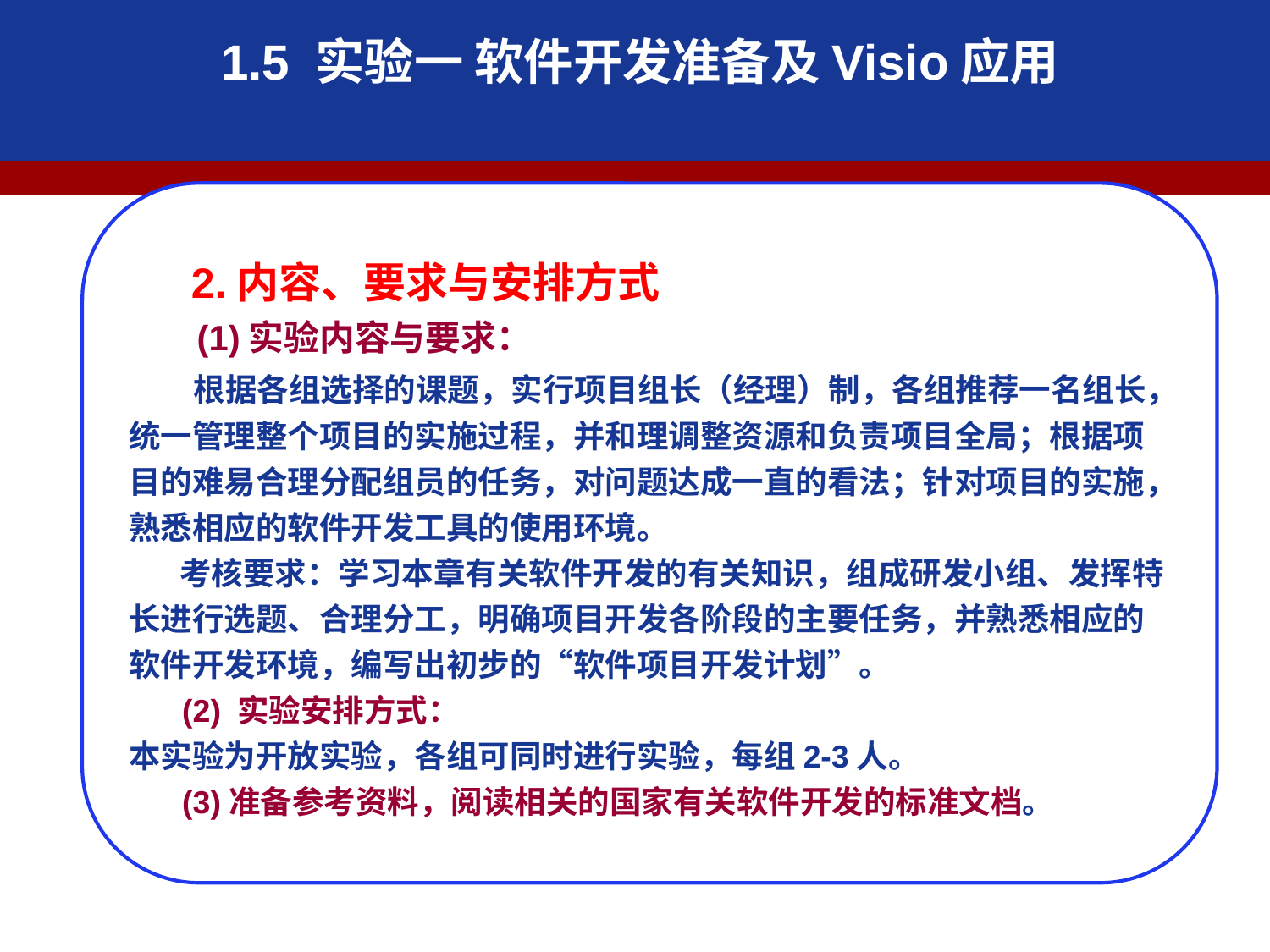

1.5 实验一 软件开发准备及Visio应用

       2.内容、要求与安排方式
       (1)实验内容与要求：
       根据各组选择的课题，实行项目组长（经理）制，各组推荐一名组长，统一管理整个项目的实施过程，并和理调整资源和负责项目全局；根据项目的难易合理分配组员的任务，对问题达成一直的看法；针对项目的实施，熟悉相应的软件开发工具的使用环境。
      考核要求：学习本章有关软件开发的有关知识，组成研发小组、发挥特长进行选题、合理分工，明确项目开发各阶段的主要任务，并熟悉相应的软件开发环境，编写出初步的“软件项目开发计划”。
      (2) 实验安排方式：
本实验为开放实验，各组可同时进行实验，每组2-3人。
      (3)准备参考资料，阅读相关的国家有关软件开发的标准文档。